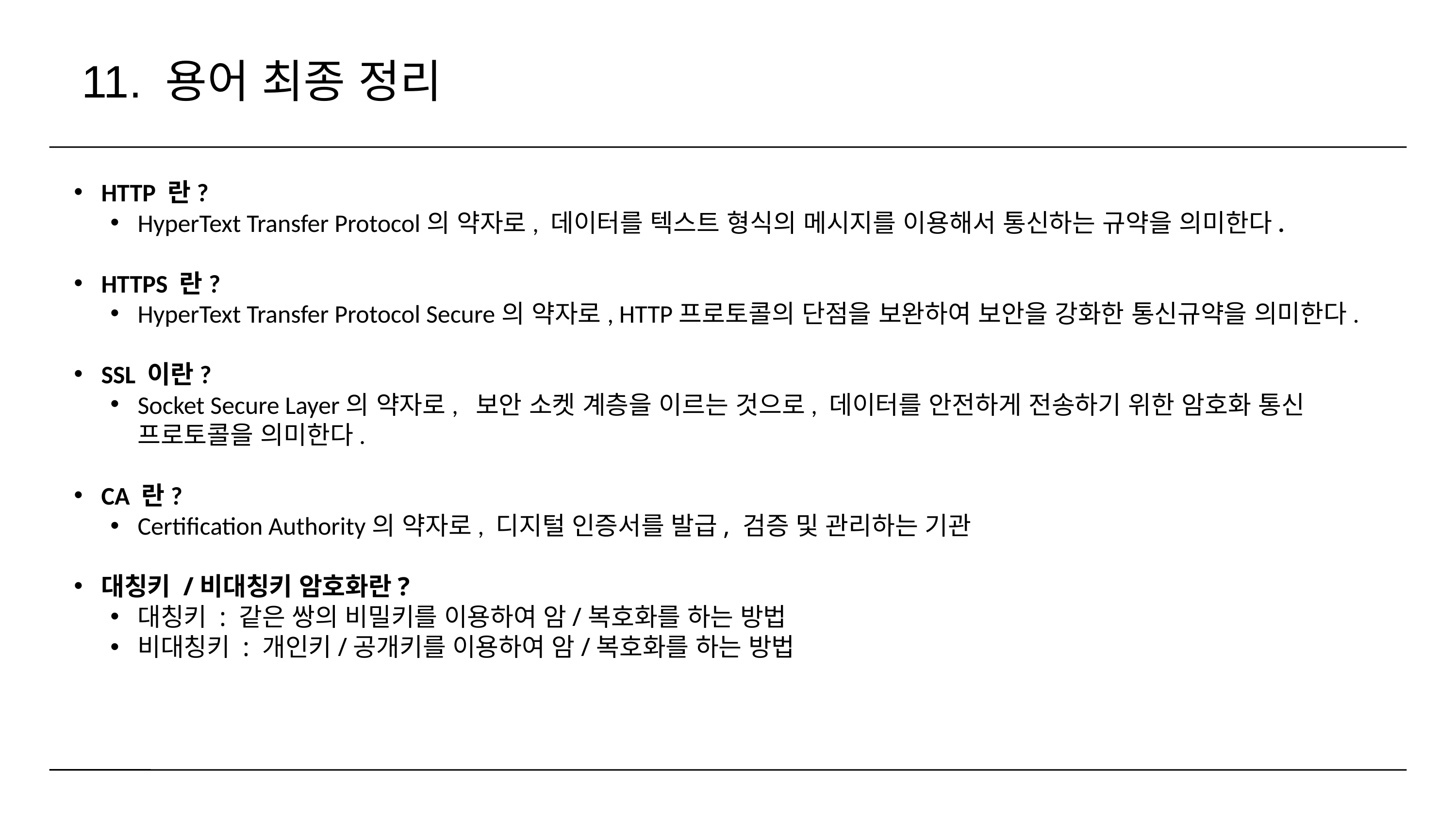

11. 용어 최종 정리

HTTP 란?
HyperText Transfer Protocol의 약자로, 데이터를 텍스트 형식의 메시지를 이용해서 통신하는 규약을 의미한다.

HTTPS 란?
HyperText Transfer Protocol Secure의 약자로, HTTP프로토콜의 단점을 보완하여 보안을 강화한 통신규약을 의미한다.

SSL 이란?
Socket Secure Layer의 약자로,  보안 소켓 계층을 이르는 것으로, 데이터를 안전하게 전송하기 위한 암호화 통신 프로토콜을 의미한다.

CA 란?
Certification Authority의 약자로, 디지털 인증서를 발급, 검증 및 관리하는 기관

대칭키 /비대칭키 암호화란?
대칭키 : 같은 쌍의 비밀키를 이용하여 암/복호화를 하는 방법
비대칭키 : 개인키/공개키를 이용하여 암/복호화를 하는 방법